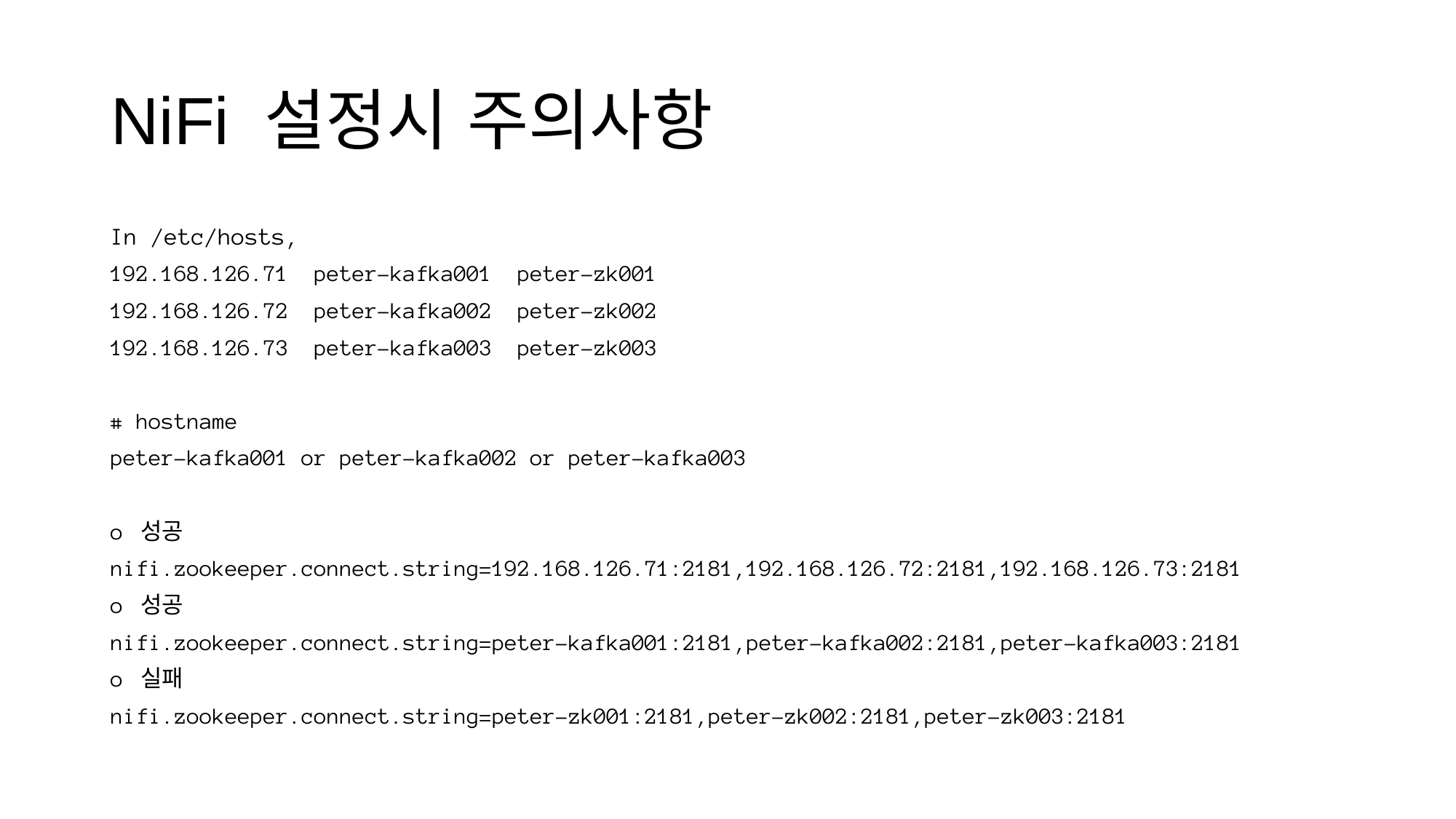

# NiFi 설정시 주의사항
In /etc/hosts,
192.168.126.71  peter-kafka001  peter-zk001
192.168.126.72  peter-kafka002  peter-zk002
192.168.126.73  peter-kafka003  peter-zk003

# hostname
peter-kafka001 or peter-kafka002 or peter-kafka003

o 성공
nifi.zookeeper.connect.string=192.168.126.71:2181,192.168.126.72:2181,192.168.126.73:2181
o 성공
nifi.zookeeper.connect.string=peter-kafka001:2181,peter-kafka002:2181,peter-kafka003:2181
o 실패
nifi.zookeeper.connect.string=peter-zk001:2181,peter-zk002:2181,peter-zk003:2181